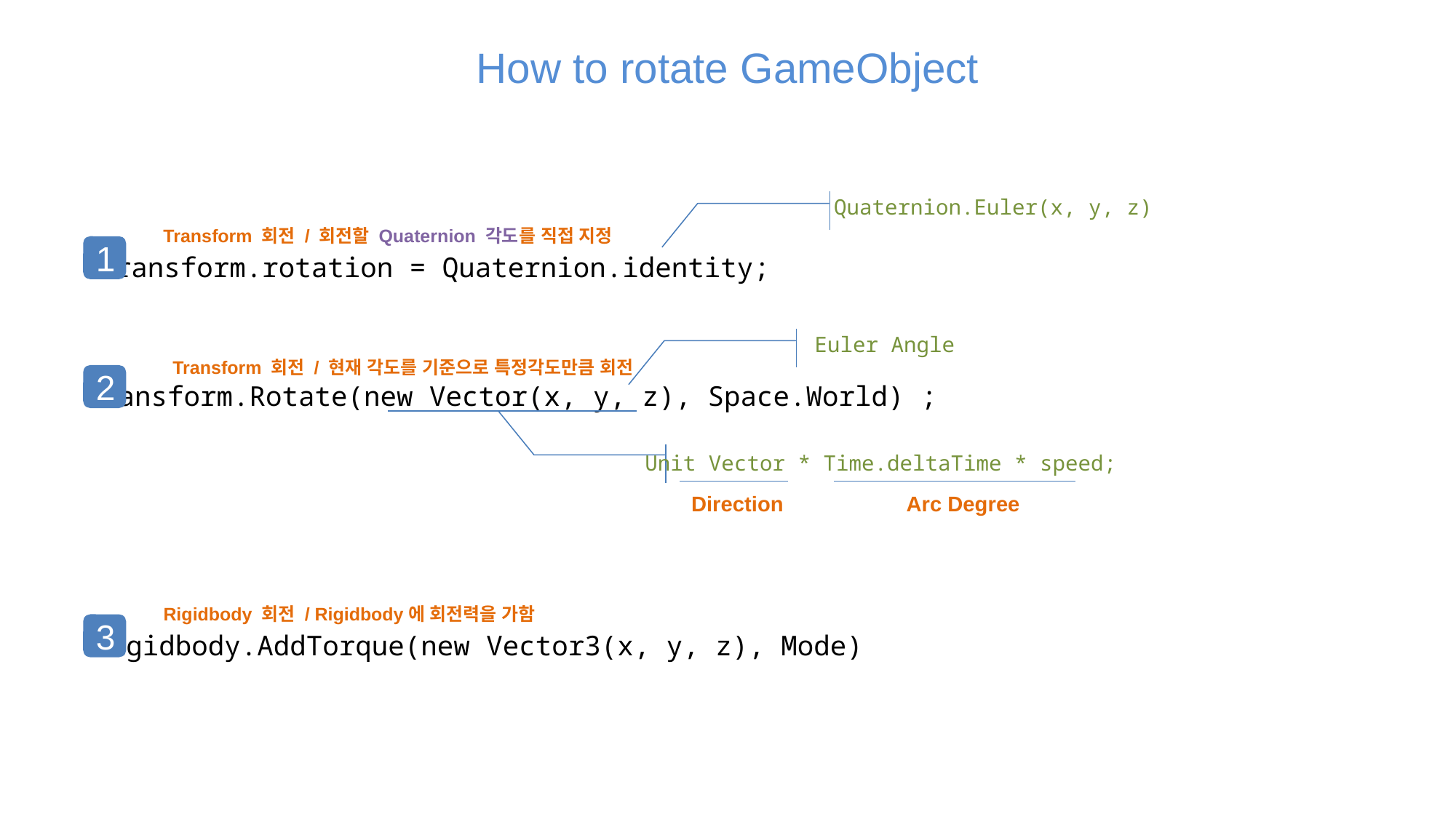

# How to rotate GameObject
Quaternion.Euler(x, y, z)

Transform 회전 / 회전할 Quaternion 각도를 직접 지정
1
transform.rotation = Quaternion.identity;
Euler Angle

Transform 회전 / 현재 각도를 기준으로 특정각도만큼 회전
2
transform.Rotate(new Vector(x, y, z), Space.World) ;

Unit Vector * Time.deltaTime * speed;
Direction
Arc Degree
Rigidbody 회전 / Rigidbody에 회전력을 가함
3
Rigidbody.AddTorque(new Vector3(x, y, z), Mode)